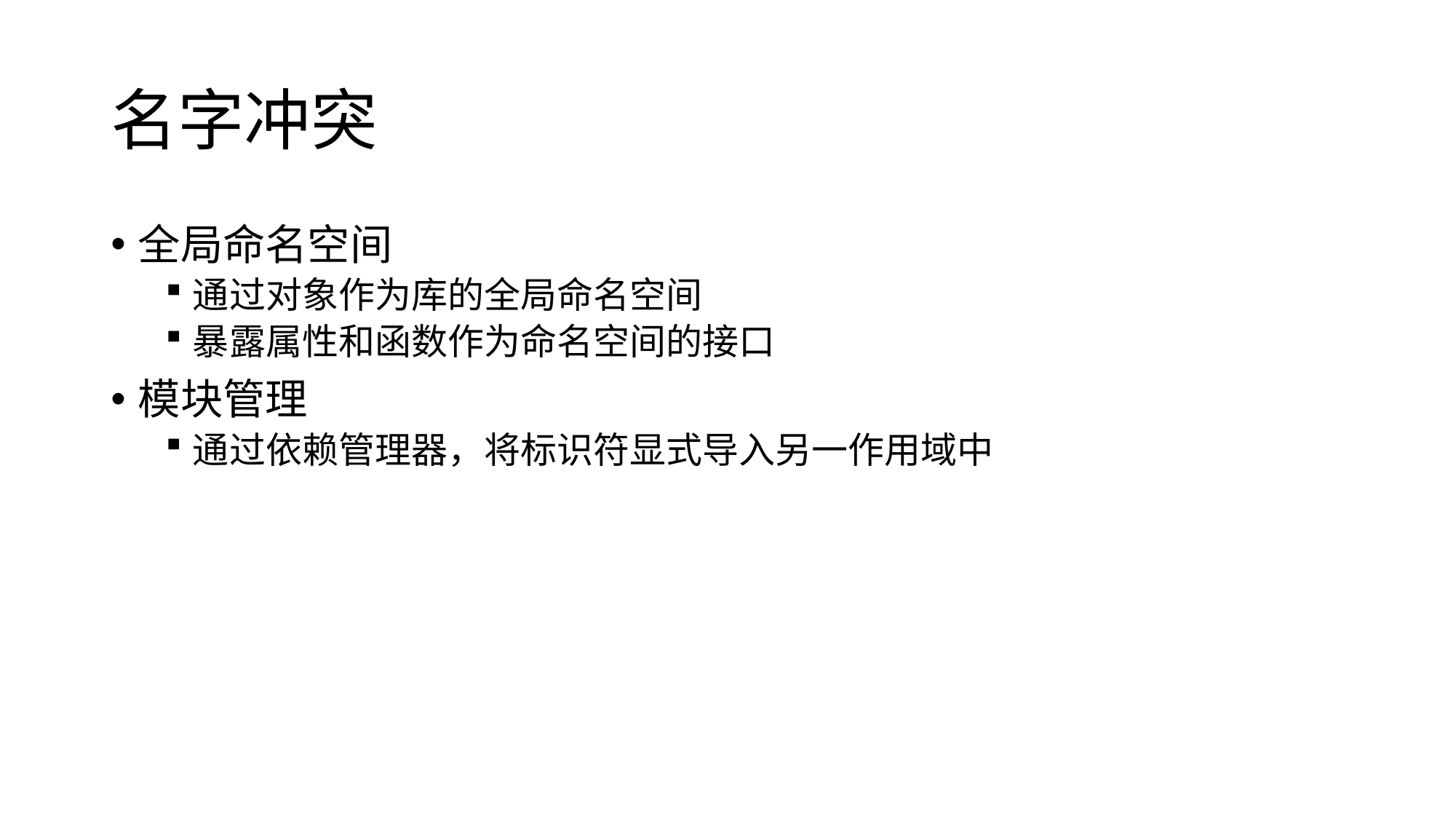

# 名字冲突
全局命名空间
通过对象作为库的全局命名空间
暴露属性和函数作为命名空间的接口
模块管理
通过依赖管理器，将标识符显式导入另一作用域中